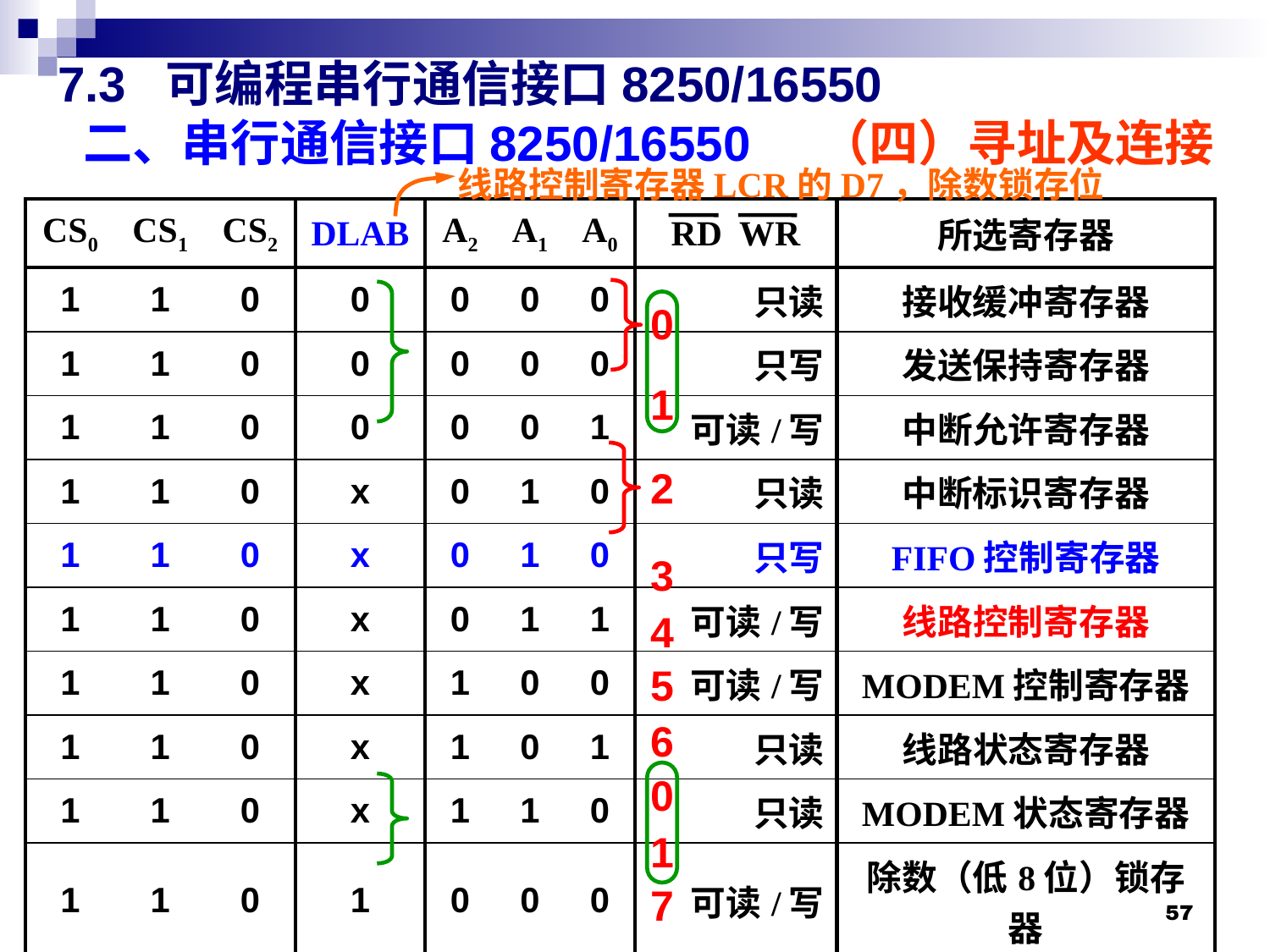

# 7.3  可编程串行通信接口8250/16550 二、串行通信接口8250/16550	（四）寻址及连接
线路控制寄存器LCR的D7，除数锁存位

| CS0 | CS1 | CS2 | DLAB | A2 | A1 | A0 | RD WR | 所选寄存器 |
| --- | --- | --- | --- | --- | --- | --- | --- | --- |
| 1 | 1 | 0 | 0 | 0 | 0 | 0 | 只读 | 接收缓冲寄存器 |
| 1 | 1 | 0 | 0 | 0 | 0 | 0 | 只写 | 发送保持寄存器 |
| 1 | 1 | 0 | 0 | 0 | 0 | 1 | 可读/写 | 中断允许寄存器 |
| 1 | 1 | 0 | x | 0 | 1 | 0 | 只读 | 中断标识寄存器 |
| 1 | 1 | 0 | x | 0 | 1 | 0 | 只写 | FIFO控制寄存器 |
| 1 | 1 | 0 | x | 0 | 1 | 1 | 可读/写 | 线路控制寄存器 |
| 1 | 1 | 0 | x | 1 | 0 | 0 | 可读/写 | MODEM控制寄存器 |
| 1 | 1 | 0 | x | 1 | 0 | 1 | 只读 | 线路状态寄存器 |
| 1 | 1 | 0 | x | 1 | 1 | 0 | 只读 | MODEM状态寄存器 |
| 1 | 1 | 0 | 1 | 0 | 0 | 0 | 可读/写 | 除数（低8位）锁存器 |
| 1 | 1 | 0 | 1 | 0 | 0 | 1 | 可读/写 | 除数（高8位）锁存器 |
| 1 | 1 | 0 | x | 1 | 1 | 1 | 可读/写 | 高速暂存寄存器 |

0

1

2
3
4
5
6
0

1
57
7